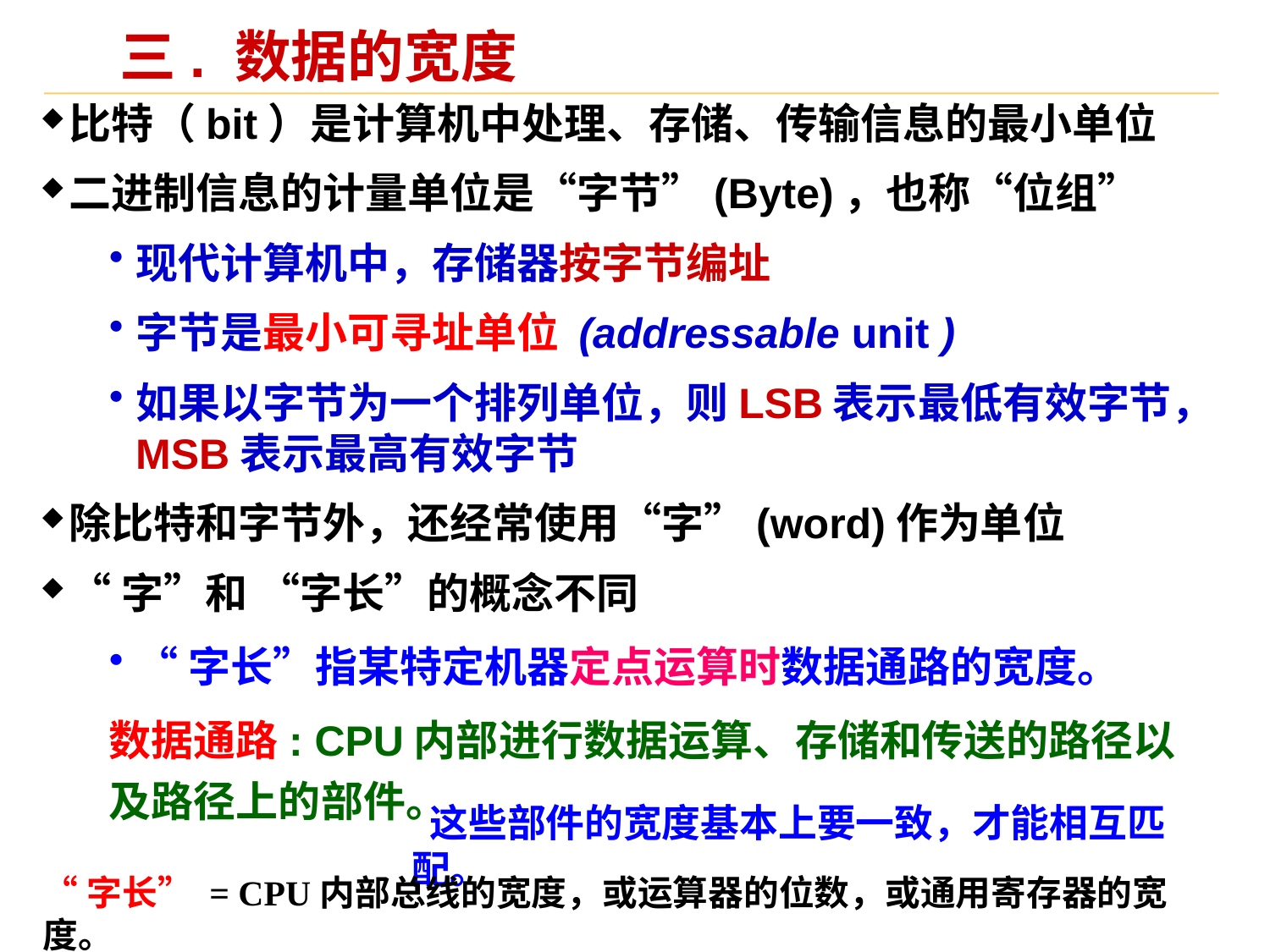

# 三. 数据的宽度
比特（bit）是计算机中处理、存储、传输信息的最小单位
二进制信息的计量单位是“字节”(Byte)，也称“位组”
现代计算机中，存储器按字节编址
字节是最小可寻址单位 (addressable unit )
如果以字节为一个排列单位，则LSB表示最低有效字节，MSB表示最高有效字节
除比特和字节外，还经常使用“字”(word)作为单位
“字”和 “字长”的概念不同
“字长”指某特定机器定点运算时数据通路的宽度。
数据通路: CPU内部进行数据运算、存储和传送的路径以及路径上的部件。
 这些部件的宽度基本上要一致，才能相互匹配。
“字长” = CPU内部总线的宽度，或运算器的位数，或通用寄存器的宽度。
36